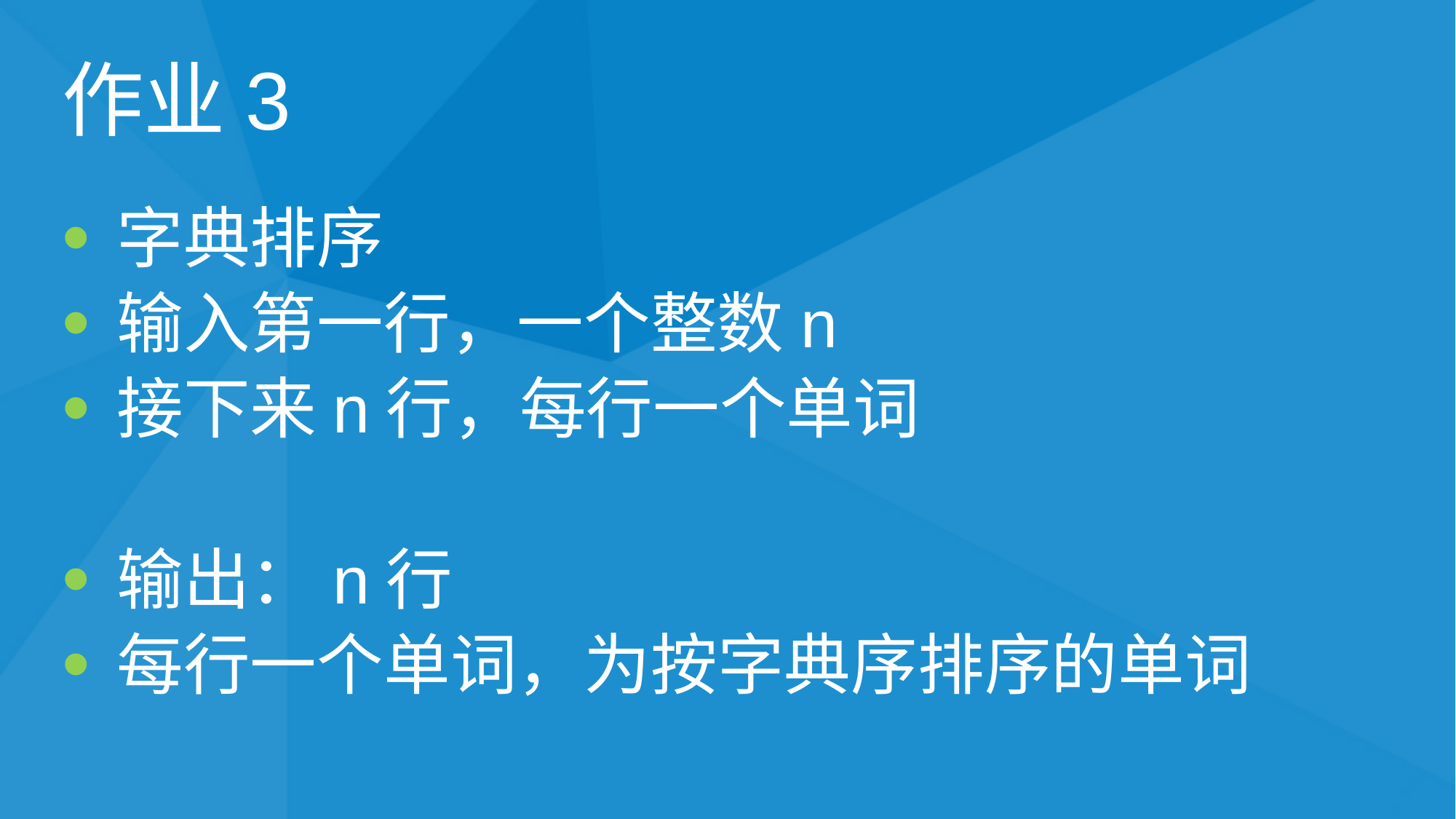

# 作业3
字典排序
输入第一行，一个整数n
接下来n行，每行一个单词

输出：n行
每行一个单词，为按字典序排序的单词